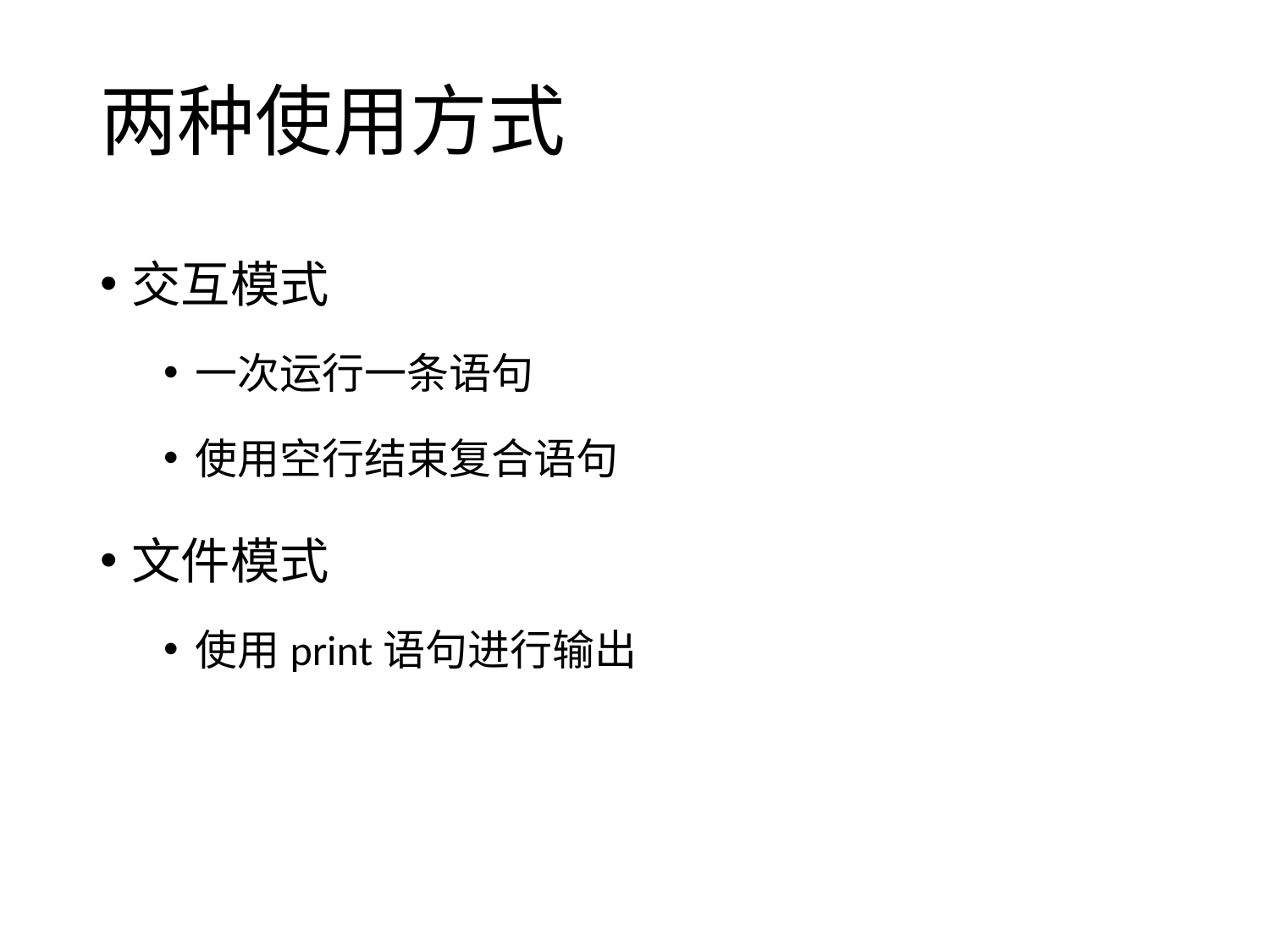

# 两种使用方式
交互模式
一次运行一条语句
使用空行结束复合语句
文件模式
使用print语句进行输出